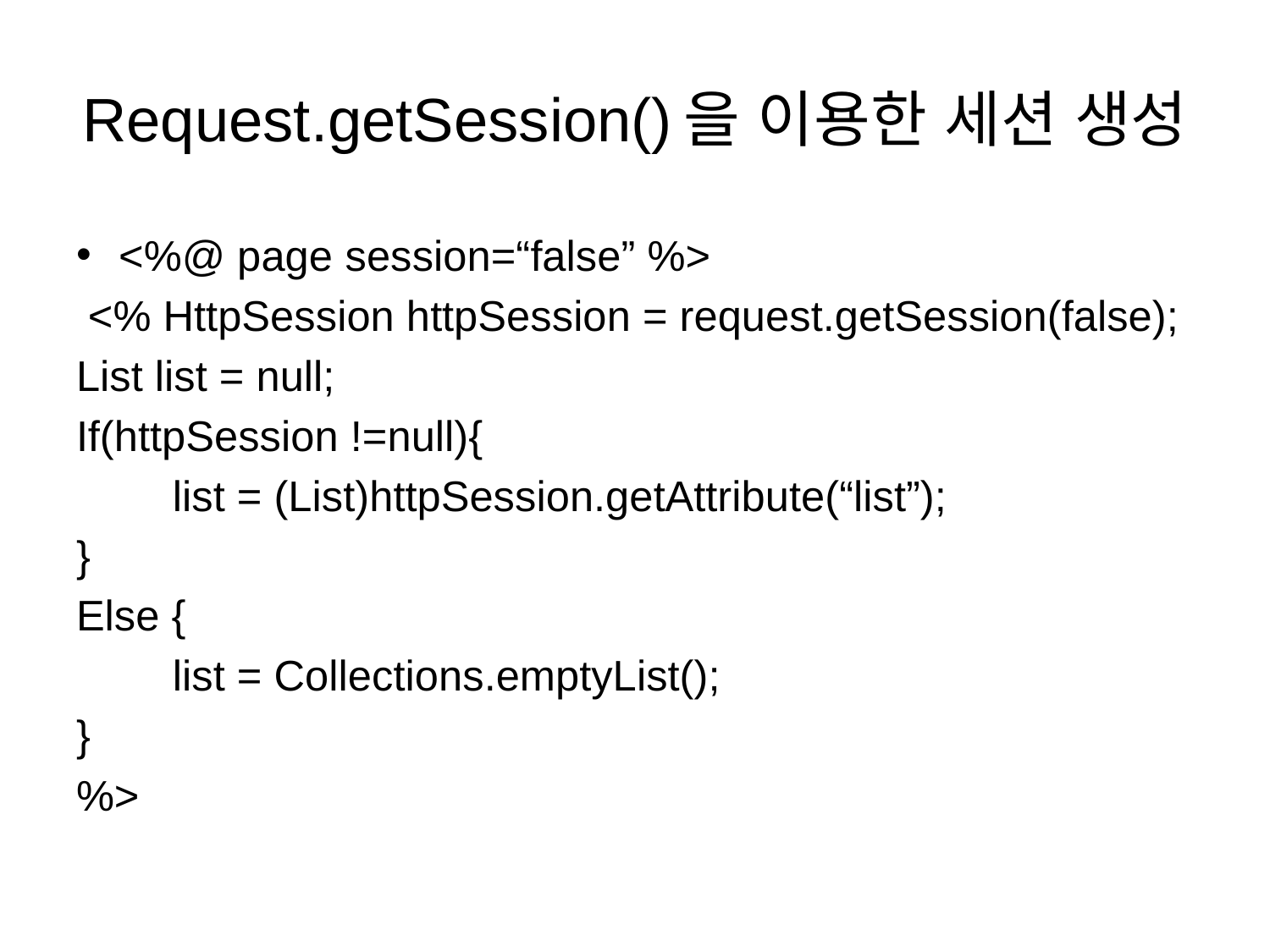

# Request.getSession()을 이용한 세션 생성
<%@ page session=“false” %>
 <% HttpSession httpSession = request.getSession(false);
List list = null;
If(httpSession !=null){
	list = (List)httpSession.getAttribute(“list”);
}
Else {
	list = Collections.emptyList();
}
%>